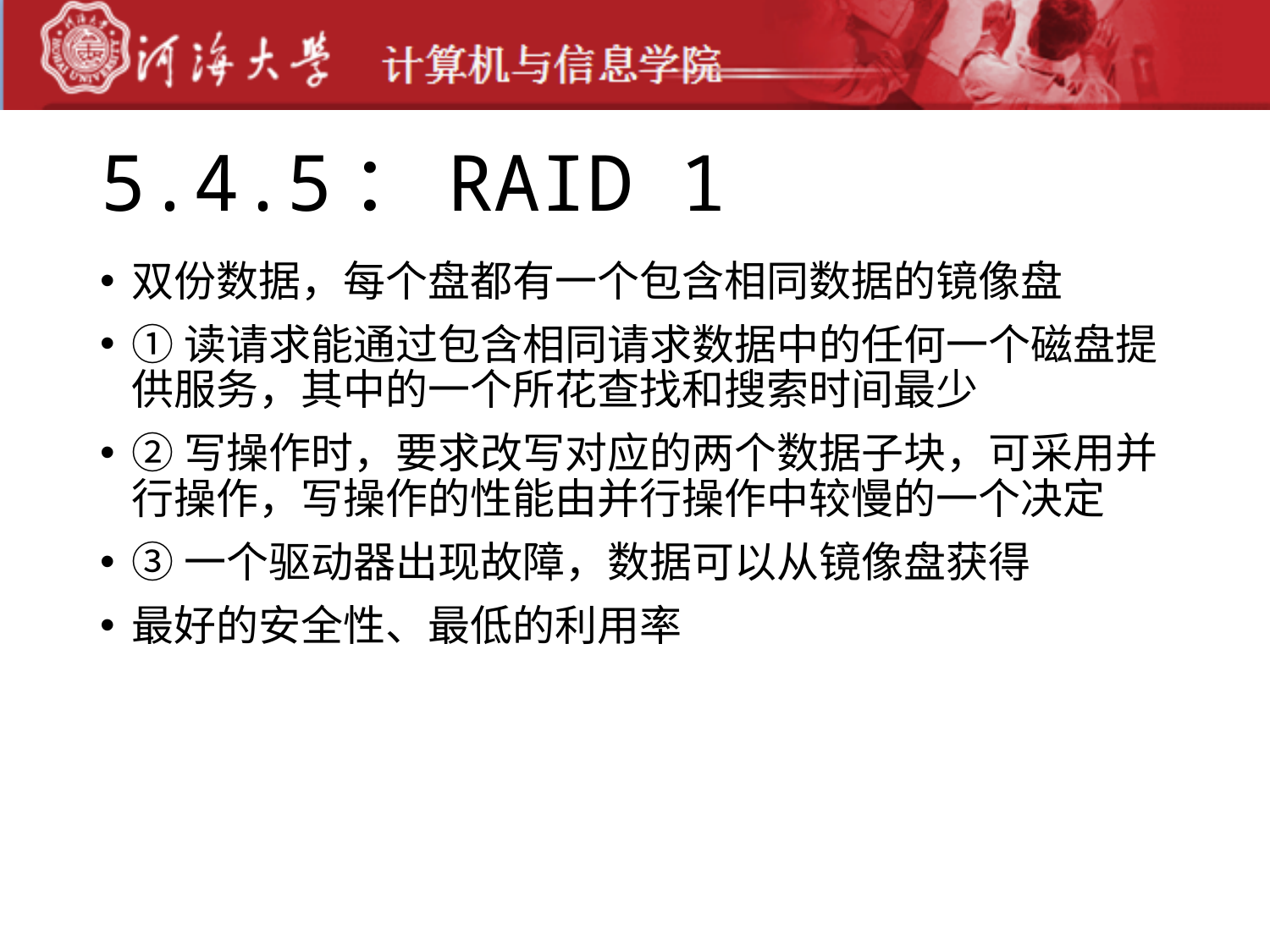

# 5.4.5：RAID 1
双份数据，每个盘都有一个包含相同数据的镜像盘
①读请求能通过包含相同请求数据中的任何一个磁盘提供服务，其中的一个所花查找和搜索时间最少
②写操作时，要求改写对应的两个数据子块，可采用并行操作，写操作的性能由并行操作中较慢的一个决定
③一个驱动器出现故障，数据可以从镜像盘获得
最好的安全性、最低的利用率